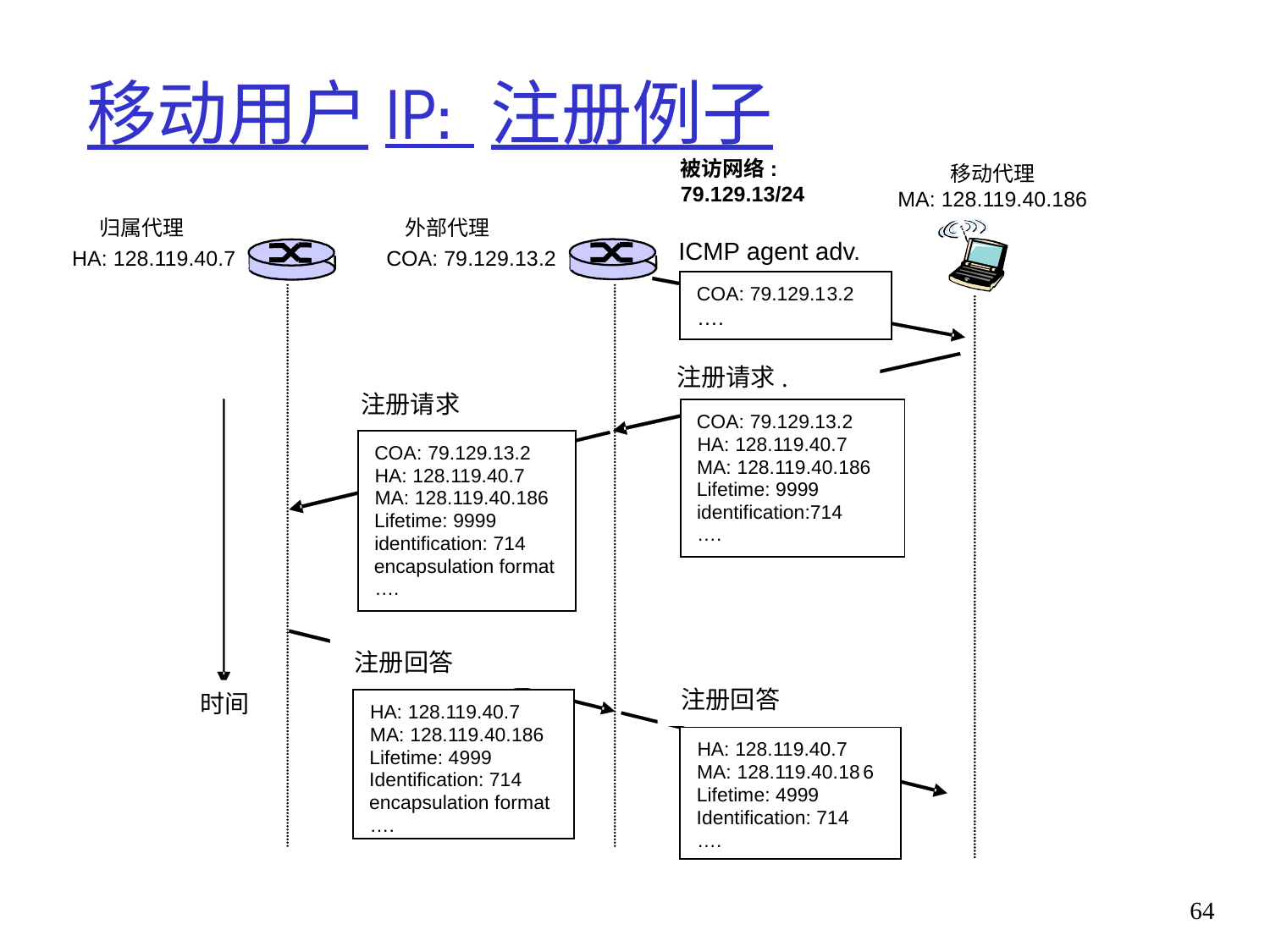

# 移动用户IP: 注册例子
被访网络: 79.129.13/24
移动代理
MA: 128.119.40.186

归属代理

外部代理

ICMP agent adv.

HA: 128.119.40.7

COA: 79.129.13.2

COA:
79.129.1
3.2

….

注册请求.

注册请求

COA:
79.129.13.2

HA: 128.119.40.7

COA:
79.129.13.2

MA: 128.119.40.186

HA: 128.119.40.7

Lifetime: 9999

MA: 128.119.40.186

identification:714

Lifetime: 9999

….

identification: 714

encapsulation format

….

注册回答

HA: 128.119.40.7

MA: 128.119.40.186

Lifetime: 4999

Identification: 714

encapsulation format

….

注册回答

时间

HA: 128.119.40.7

MA: 128.119.40.18
6

Lifetime: 4999

Identification: 714

….

64